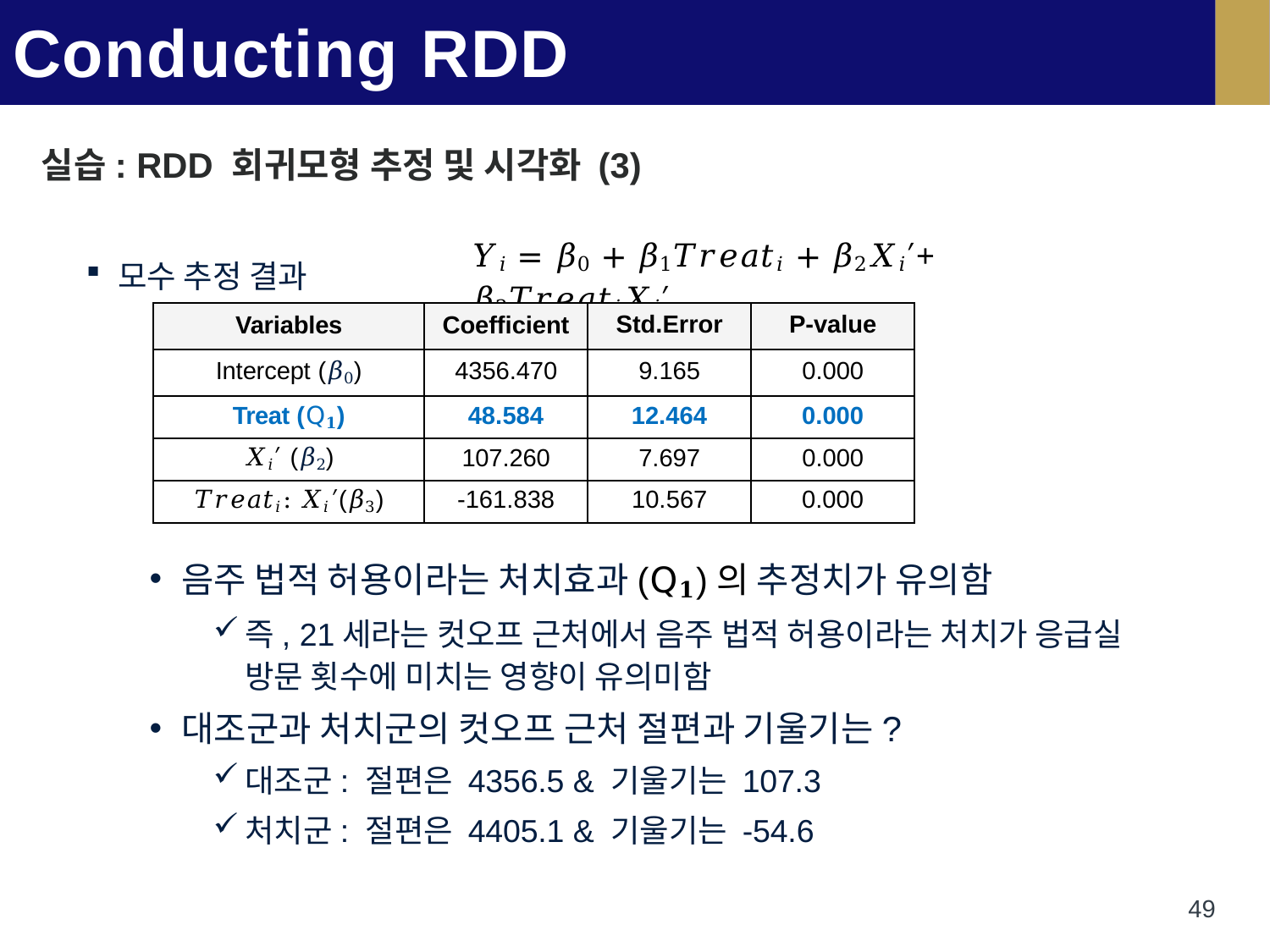

# Conducting RDD Analysis
실습: RDD 회귀모형 추정 및 시각화 (3)
𝑌𝑖 = 𝛽0 + 𝛽1𝑇𝑟𝑒𝑎𝑡𝑖 + 𝛽2𝑋𝑖′+ 𝛽3𝑇𝑟𝑒𝑎𝑡𝑖𝑋𝑖′
모수 추정 결과
| Variables | Coefficient | Std.Error | P-value |
| --- | --- | --- | --- |
| Intercept (𝛽0) | 4356.470 | 9.165 | 0.000 |
| Treat (𝖰𝟏) | 48.584 | 12.464 | 0.000 |
| 𝑋𝑖′ (𝛽2) | 107.260 | 7.697 | 0.000 |
| 𝑇𝑟𝑒𝑎𝑡𝑖: 𝑋𝑖′(𝛽3) | -161.838 | 10.567 | 0.000 |
음주 법적 허용이라는 처치효과(𝖰𝟏)의 추정치가 유의함
즉, 21세라는 컷오프 근처에서 음주 법적 허용이라는 처치가 응급실  방문 횟수에 미치는 영향이 유의미함
대조군과 처치군의 컷오프 근처 절편과 기울기는?
대조군: 절편은 4356.5 & 기울기는 107.3
처치군: 절편은 4405.1 & 기울기는 -54.6
49